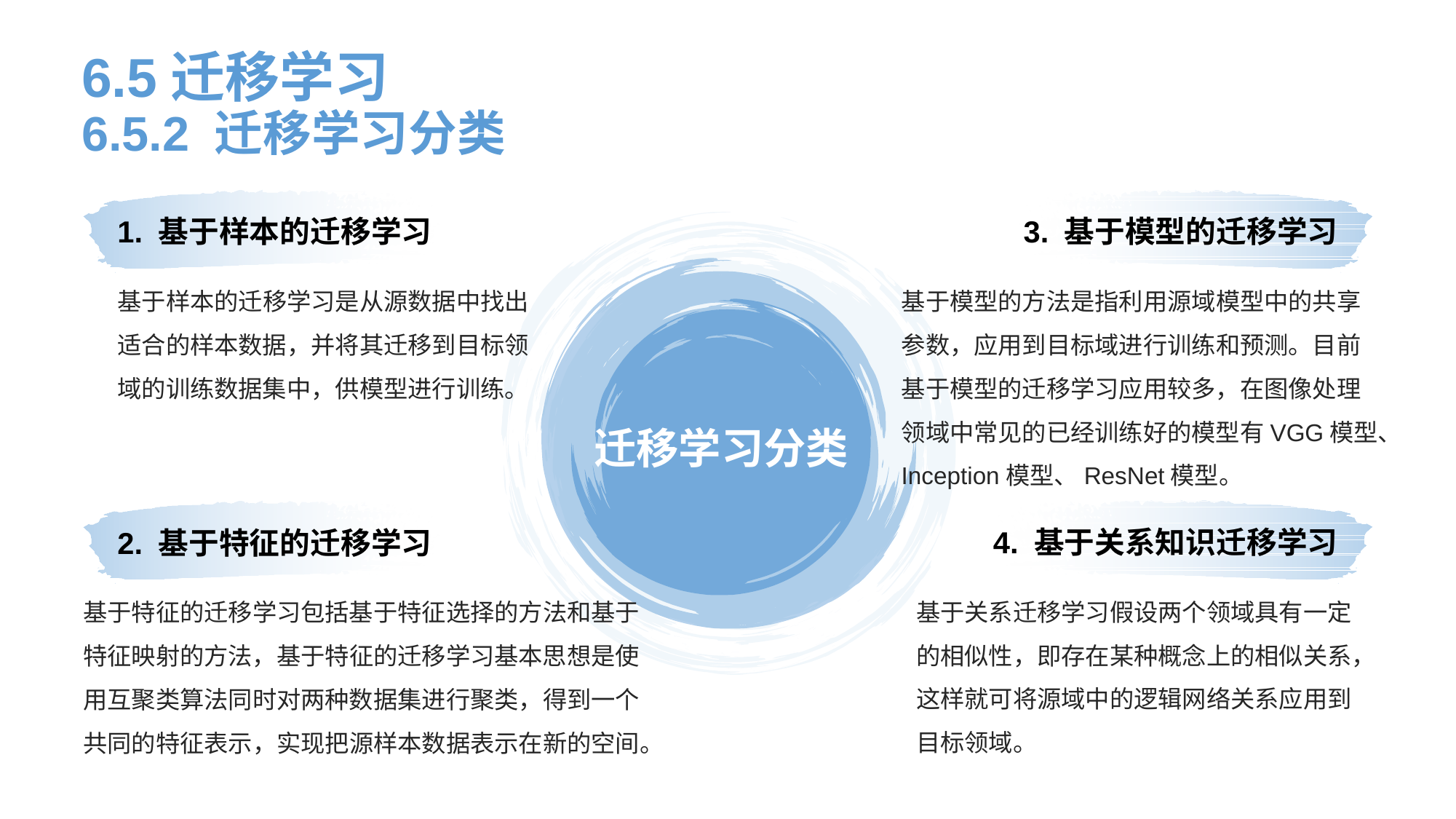

# 6.5迁移学习 6.5.2 迁移学习分类
3. 基于模型的迁移学习
1. 基于样本的迁移学习

基于模型的方法是指利用源域模型中的共享参数，应用到目标域进行训练和预测。目前基于模型的迁移学习应用较多，在图像处理领域中常见的已经训练好的模型有VGG模型、Inception模型、ResNet模型。
基于样本的迁移学习是从源数据中找出适合的样本数据，并将其迁移到目标领域的训练数据集中，供模型进行训练。
迁移学习分类
4. 基于关系知识迁移学习
2. 基于特征的迁移学习
基于关系迁移学习假设两个领域具有一定的相似性，即存在某种概念上的相似关系，这样就可将源域中的逻辑网络关系应用到目标领域。
基于特征的迁移学习包括基于特征选择的方法和基于特征映射的方法，基于特征的迁移学习基本思想是使用互聚类算法同时对两种数据集进行聚类，得到一个共同的特征表示，实现把源样本数据表示在新的空间。